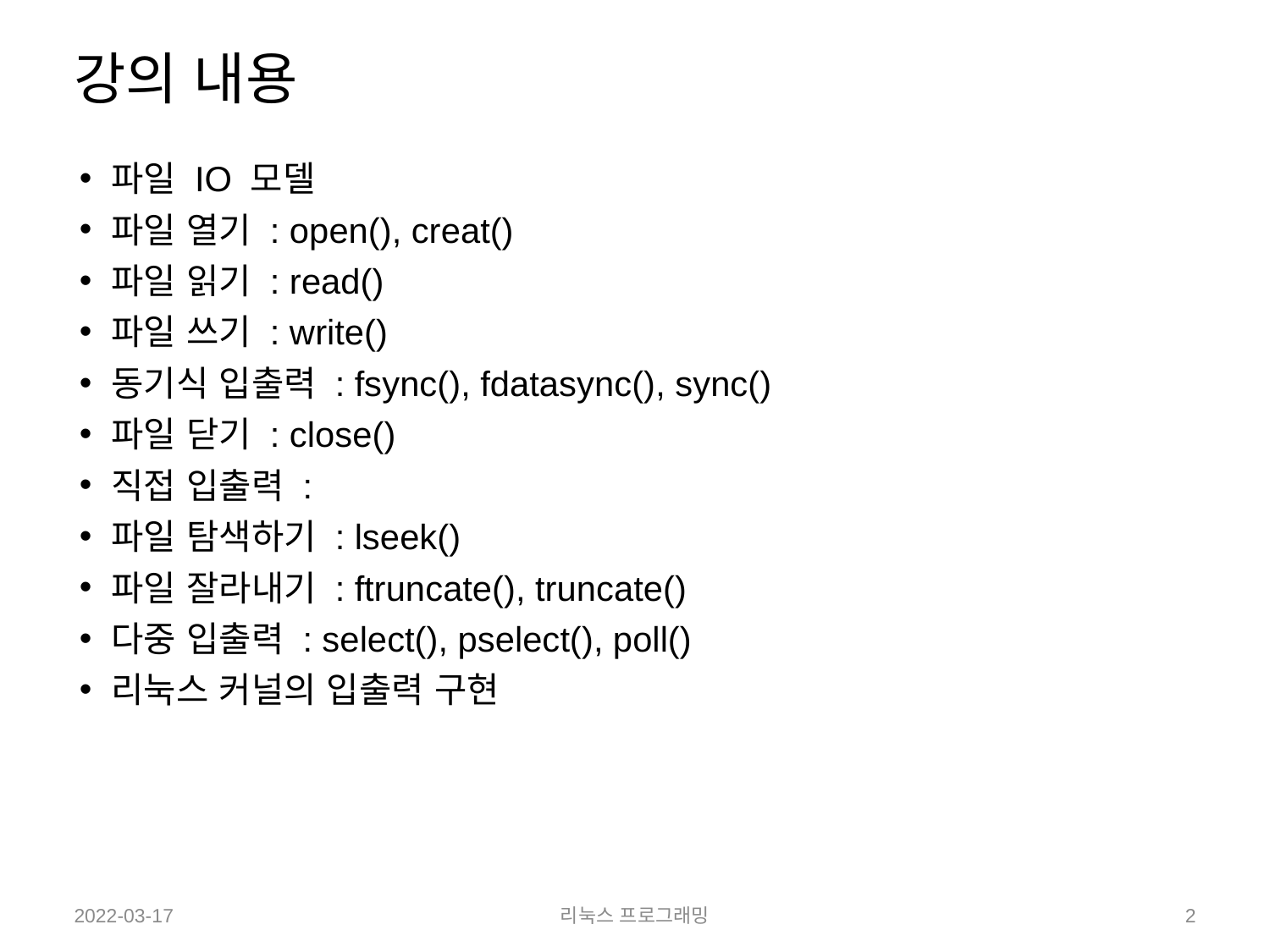

# 강의 내용
파일 IO 모델
파일 열기 : open(), creat()
파일 읽기 : read()
파일 쓰기 : write()
동기식 입출력 : fsync(), fdatasync(), sync()
파일 닫기 : close()
직접 입출력 :
파일 탐색하기 : lseek()
파일 잘라내기 : ftruncate(), truncate()
다중 입출력 : select(), pselect(), poll()
리눅스 커널의 입출력 구현
2022-03-17
리눅스 프로그래밍
2